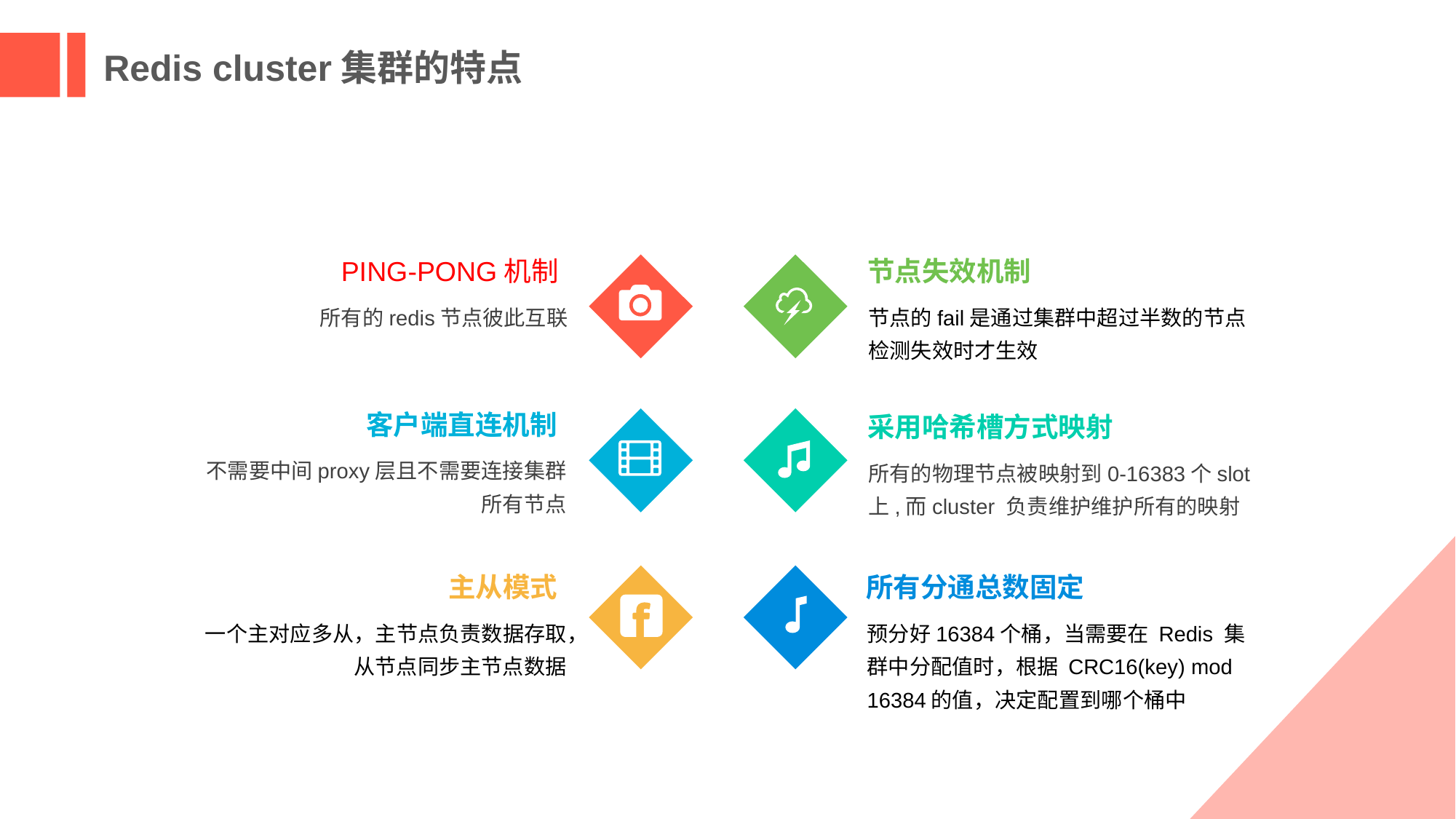

Redis cluster集群的特点
PING-PONG机制
所有的redis节点彼此互联
节点失效机制
节点的fail是通过集群中超过半数的节点检测失效时才生效

客户端直连机制
不需要中间proxy层且不需要连接集群所有节点
采用哈希槽方式映射
所有的物理节点被映射到0-16383个slot上,而cluster 负责维护维护所有的映射

主从模式
一个主对应多从，主节点负责数据存取，从节点同步主节点数据
所有分通总数固定
预分好16384个桶，当需要在 Redis 集群中分配值时，根据 CRC16(key) mod 16384的值，决定配置到哪个桶中